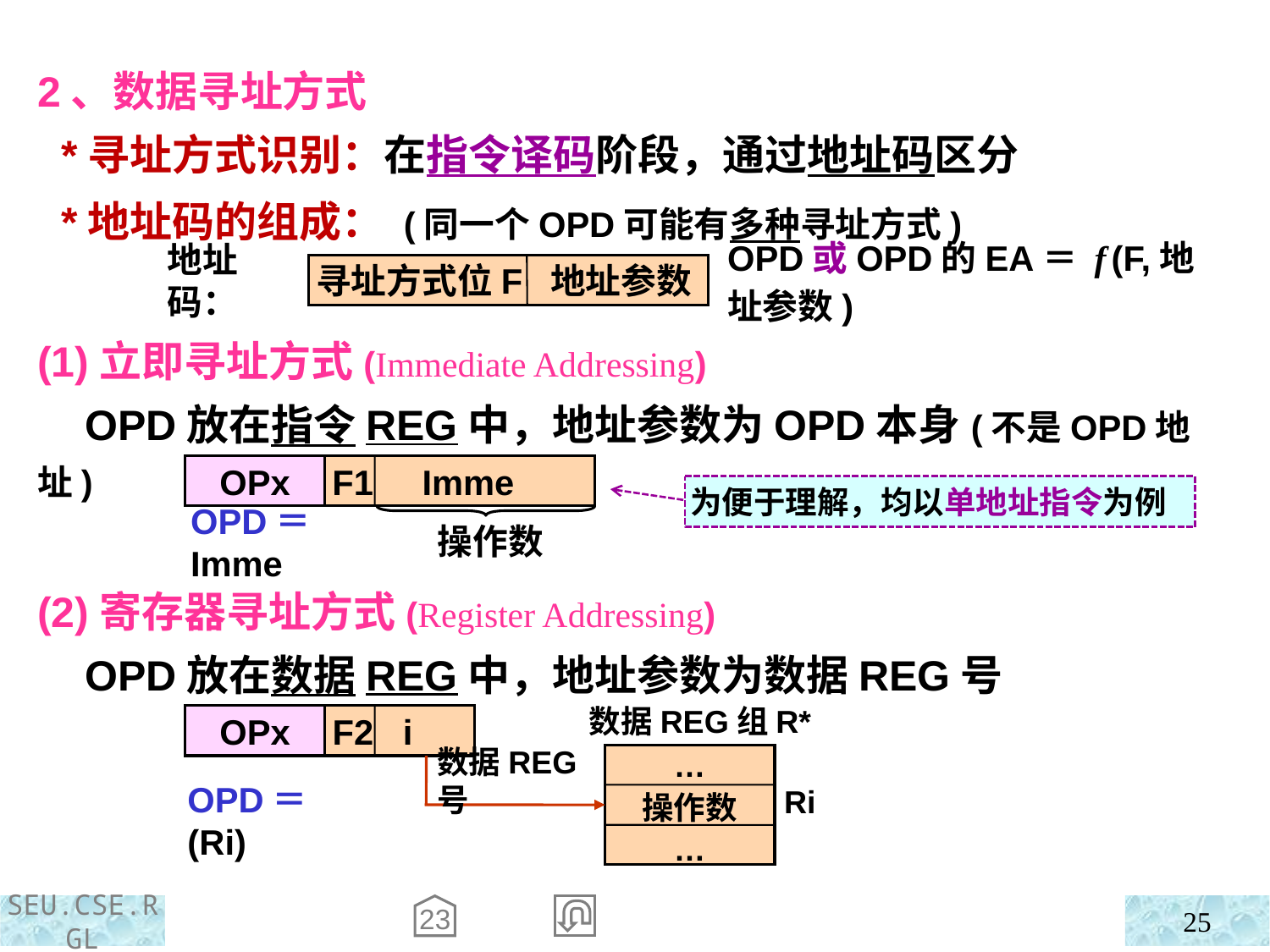

2、数据寻址方式
  *寻址方式识别：在指令译码阶段，通过地址码区分
  *地址码的组成： (同一个OPD可能有多种寻址方式)
寻址方式位F  地址参数

地址码：
OPD或OPD的EA＝ f (F,地址参数)
(1)立即寻址方式(Immediate Addressing)
    OPD放在指令REG中，地址参数为OPD本身(不是OPD地址)

OPx
F1     Imme

OPD＝Imme
操作数
为便于理解，均以单地址指令为例
(2)寄存器寻址方式(Register Addressing)
    OPD放在数据REG中，地址参数为数据REG号
数据REG组R*
OPx
F2   i

…
操作数
…
数据REG号
Ri

OPD＝(Ri)

23
25